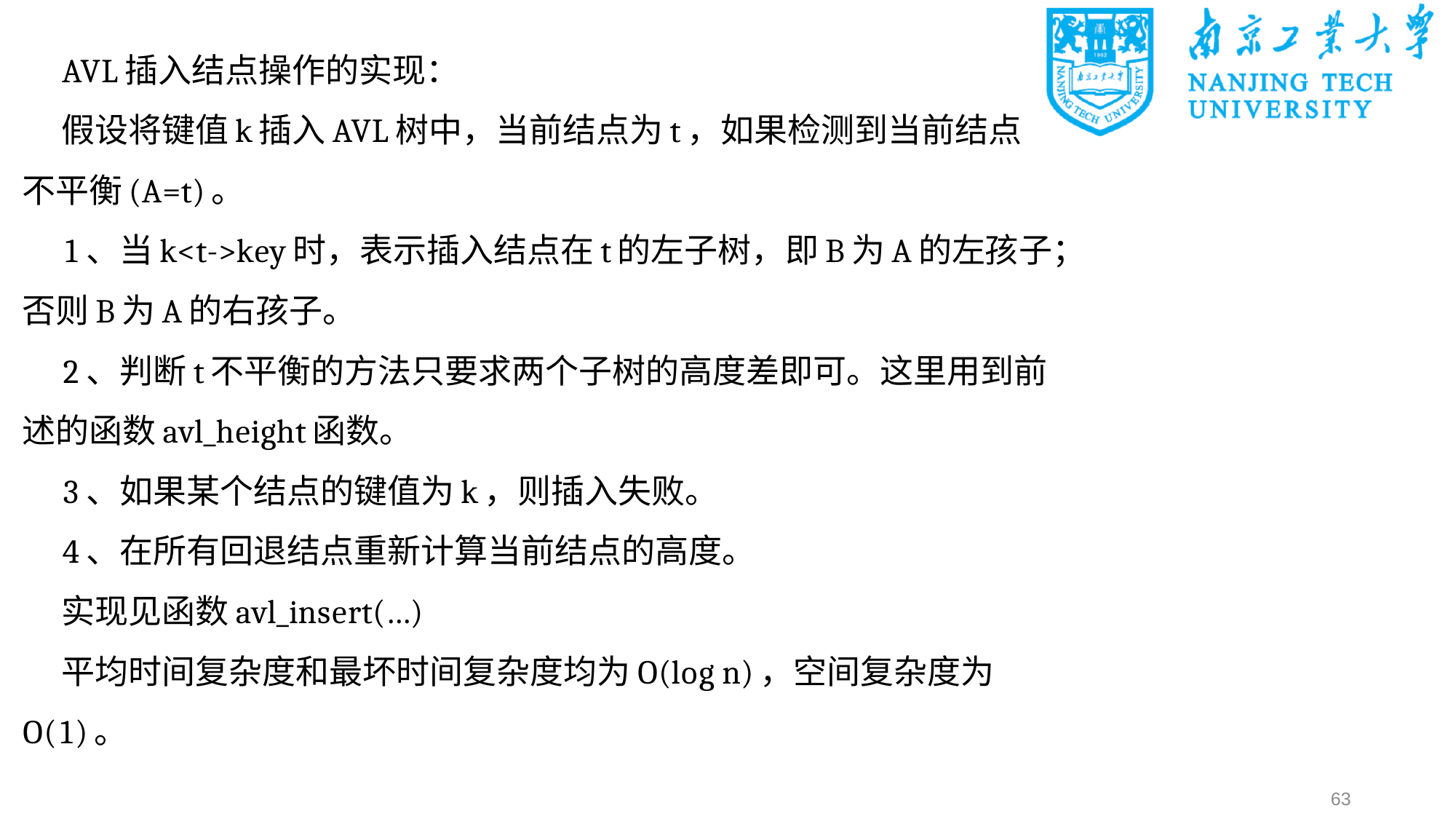

AVL插入结点操作的实现：
假设将键值k插入AVL树中，当前结点为t，如果检测到当前结点不平衡(A=t)。
1、当k<t->key时，表示插入结点在t的左子树，即B为A的左孩子；否则B为A的右孩子。
2、判断t不平衡的方法只要求两个子树的高度差即可。这里用到前述的函数avl_height函数。
3、如果某个结点的键值为k，则插入失败。
4、在所有回退结点重新计算当前结点的高度。
实现见函数avl_insert(…)
平均时间复杂度和最坏时间复杂度均为O(log n)，空间复杂度为O(1)。
63